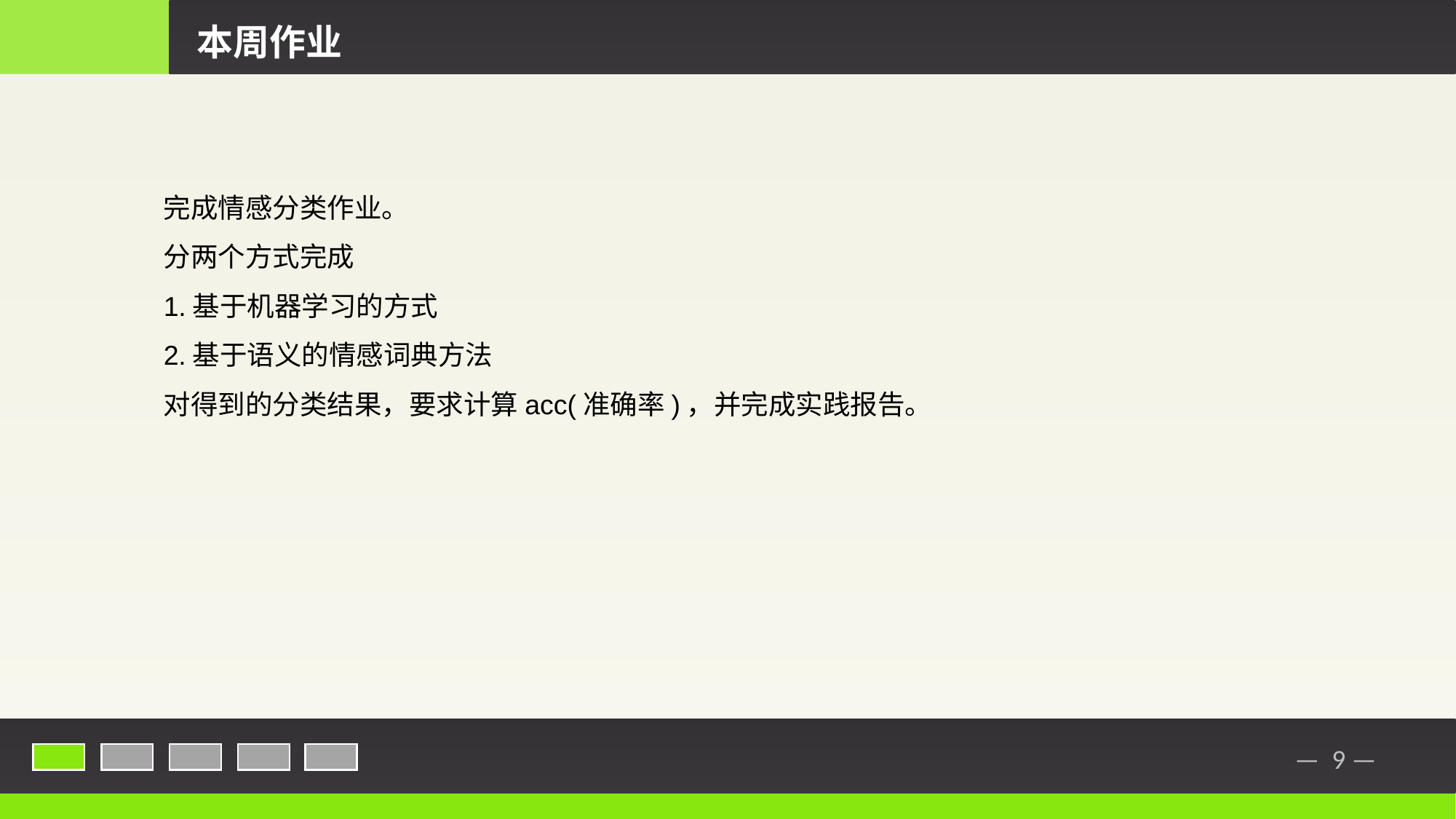

本周作业
完成情感分类作业。
分两个方式完成
1.基于机器学习的方式
2.基于语义的情感词典方法
对得到的分类结果，要求计算acc(准确率)，并完成实践报告。